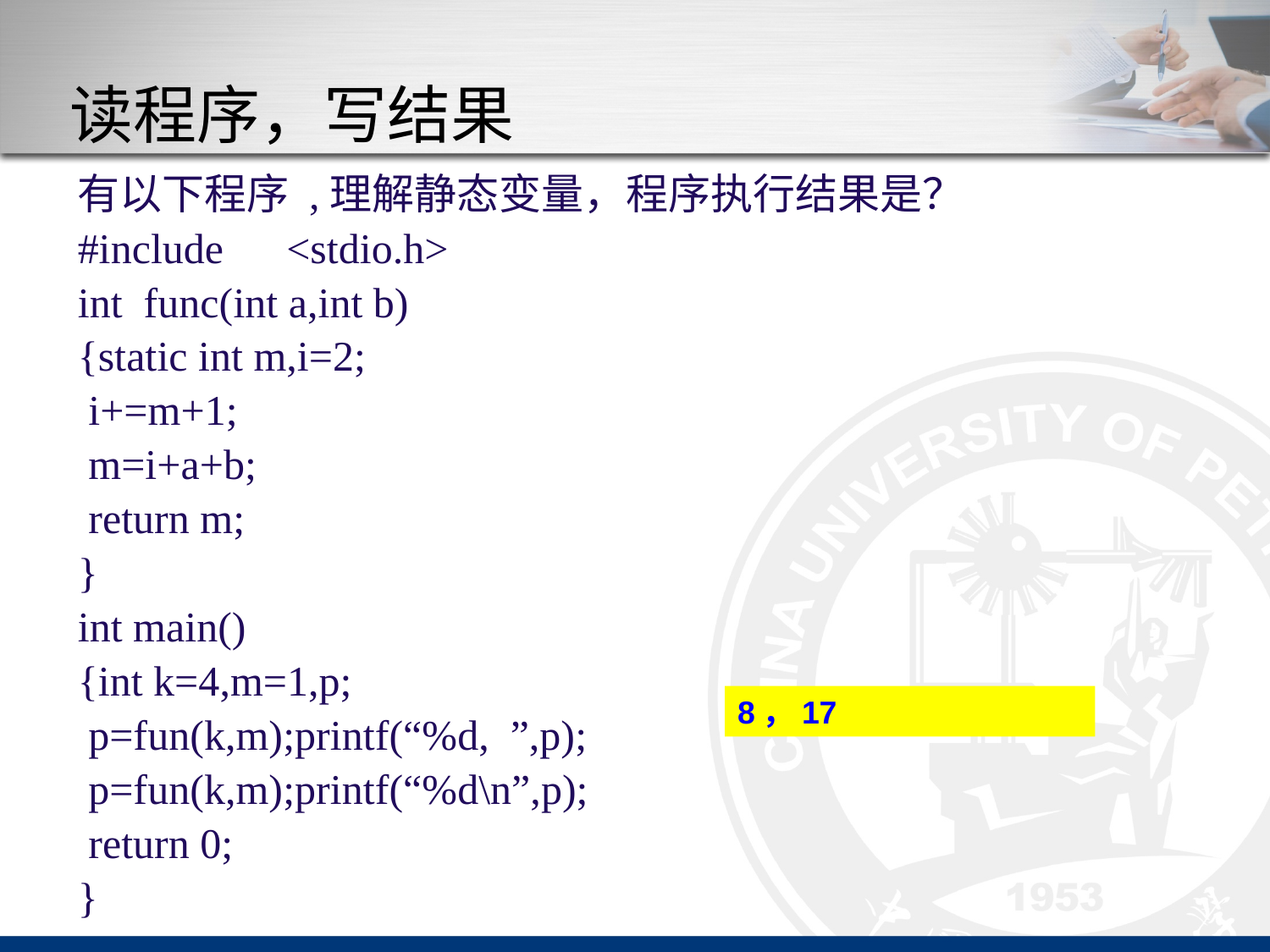

# 读程序，写结果
有以下程序 ,理解静态变量，程序执行结果是？
#include　<stdio.h>
int  func(int a,int b)
{static int m,i=2;
 i+=m+1;
 m=i+a+b;
 return m;
}
int main()
{int k=4,m=1,p;
 p=fun(k,m);printf(“%d,  ”,p);
 p=fun(k,m);printf(“%d\n”,p);
 return 0;
}

8，17